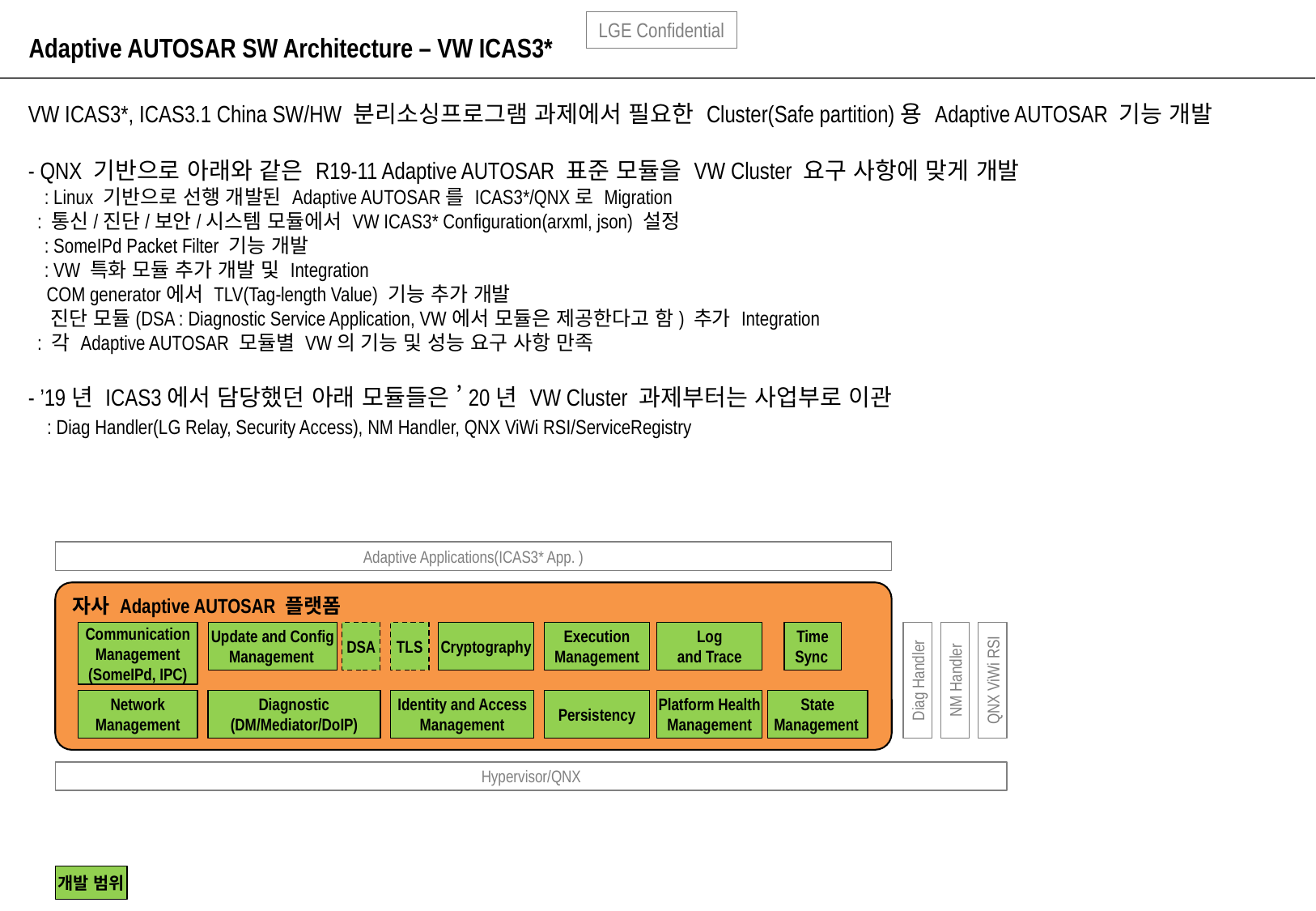

Adaptive AUTOSAR SW Architecture – VW ICAS3*
VW ICAS3*, ICAS3.1 China SW/HW 분리소싱프로그램 과제에서 필요한 Cluster(Safe partition)용 Adaptive AUTOSAR 기능 개발
- QNX 기반으로 아래와 같은 R19-11 Adaptive AUTOSAR 표준 모듈을 VW Cluster 요구 사항에 맞게 개발
  : Linux 기반으로 선행 개발된 Adaptive AUTOSAR를 ICAS3*/QNX로 Migration
  : 통신/진단/보안/시스템 모듈에서 VW ICAS3* Configuration(arxml, json) 설정
  : SomeIPd Packet Filter 기능 개발
  : VW 특화 모듈 추가 개발 및 Integration
    COM generator에서 TLV(Tag-length Value) 기능 추가 개발
    진단 모듈(DSA : Diagnostic Service Application, VW에서 모듈은 제공한다고 함) 추가 Integration
  : 각 Adaptive AUTOSAR 모듈별 VW의 기능 및 성능 요구 사항 만족
- ’19년 ICAS3에서 담당했던 아래 모듈들은 ’20년 VW Cluster 과제부터는 사업부로 이관
  : Diag Handler(LG Relay, Security Access), NM Handler, QNX ViWi RSI/ServiceRegistry
Adaptive Applications(ICAS3* App. )
자사 Adaptive AUTOSAR 플랫폼
Communication
Management
(SomeIPd, IPC)
Update and Config
Management
DSA
TLS
Cryptography
Execution
Management
Log
and Trace
Time
Sync
Diag Handler
NM Handler
QNX ViWi RSI
Network
Management
Diagnostic
(DM/Mediator/DoIP)
Identity and Access
Management
Persistency
Platform Health
Management
State
Management
Hypervisor/QNX
개발 범위